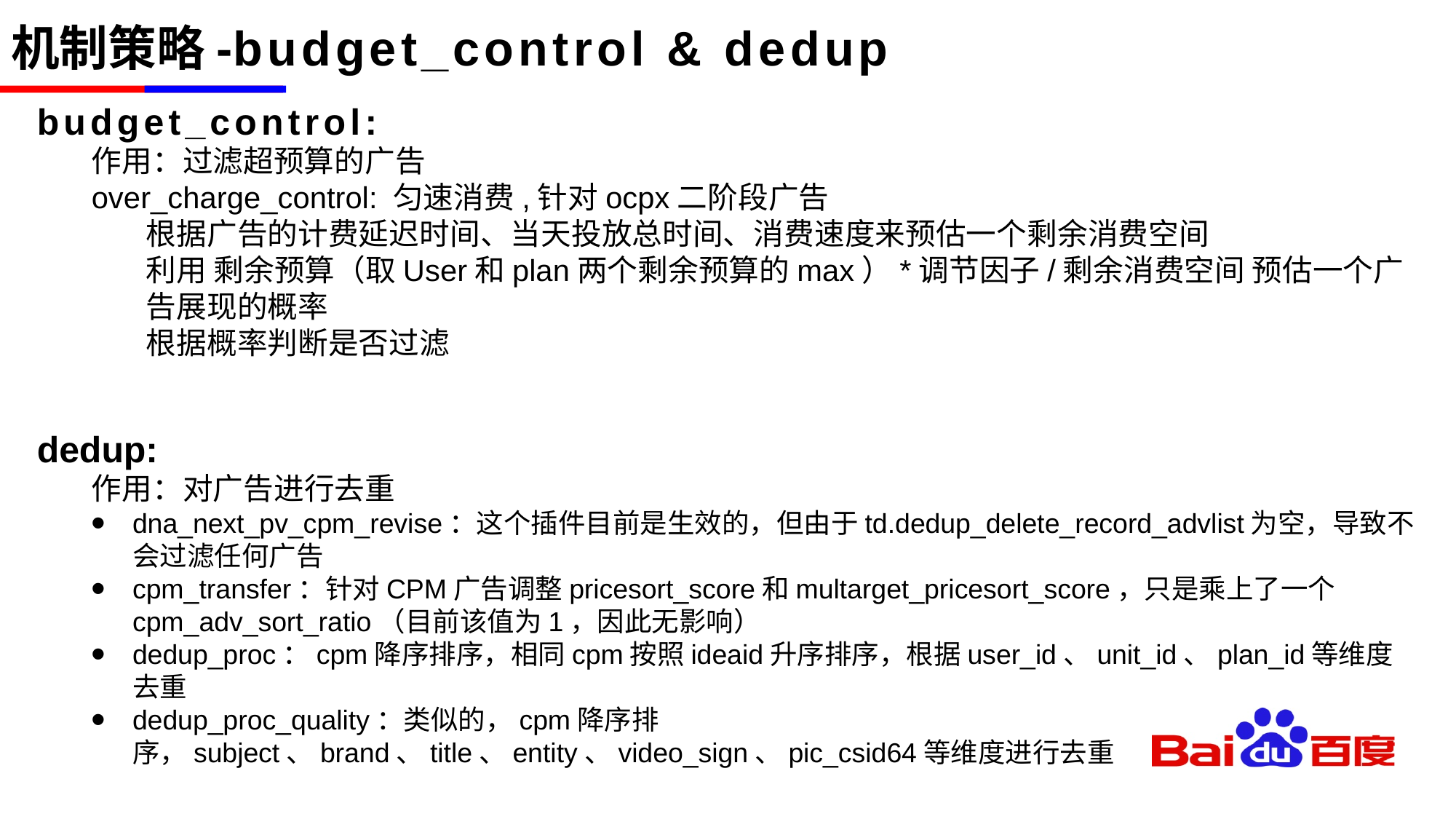

# 机制策略-budget_control & dedup
budget_control:
作用：过滤超预算的广告
over_charge_control: 匀速消费,针对ocpx二阶段广告
根据广告的计费延迟时间、当天投放总时间、消费速度来预估一个剩余消费空间
利用 剩余预算（取User和plan两个剩余预算的max）*调节因子/剩余消费空间 预估一个广告展现的概率
根据概率判断是否过滤

dedup:
作用：对广告进行去重
dna_next_pv_cpm_revise：这个插件目前是生效的，但由于td.dedup_delete_record_advlist为空，导致不会过滤任何广告
cpm_transfer：针对CPM广告调整pricesort_score和multarget_pricesort_score，只是乘上了一个cpm_adv_sort_ratio（目前该值为1，因此无影响）
dedup_proc：cpm降序排序，相同cpm按照ideaid升序排序，根据user_id、unit_id、plan_id等维度去重
dedup_proc_quality：类似的，cpm降序排序，subject、brand、title、entity、video_sign、pic_csid64等维度进行去重